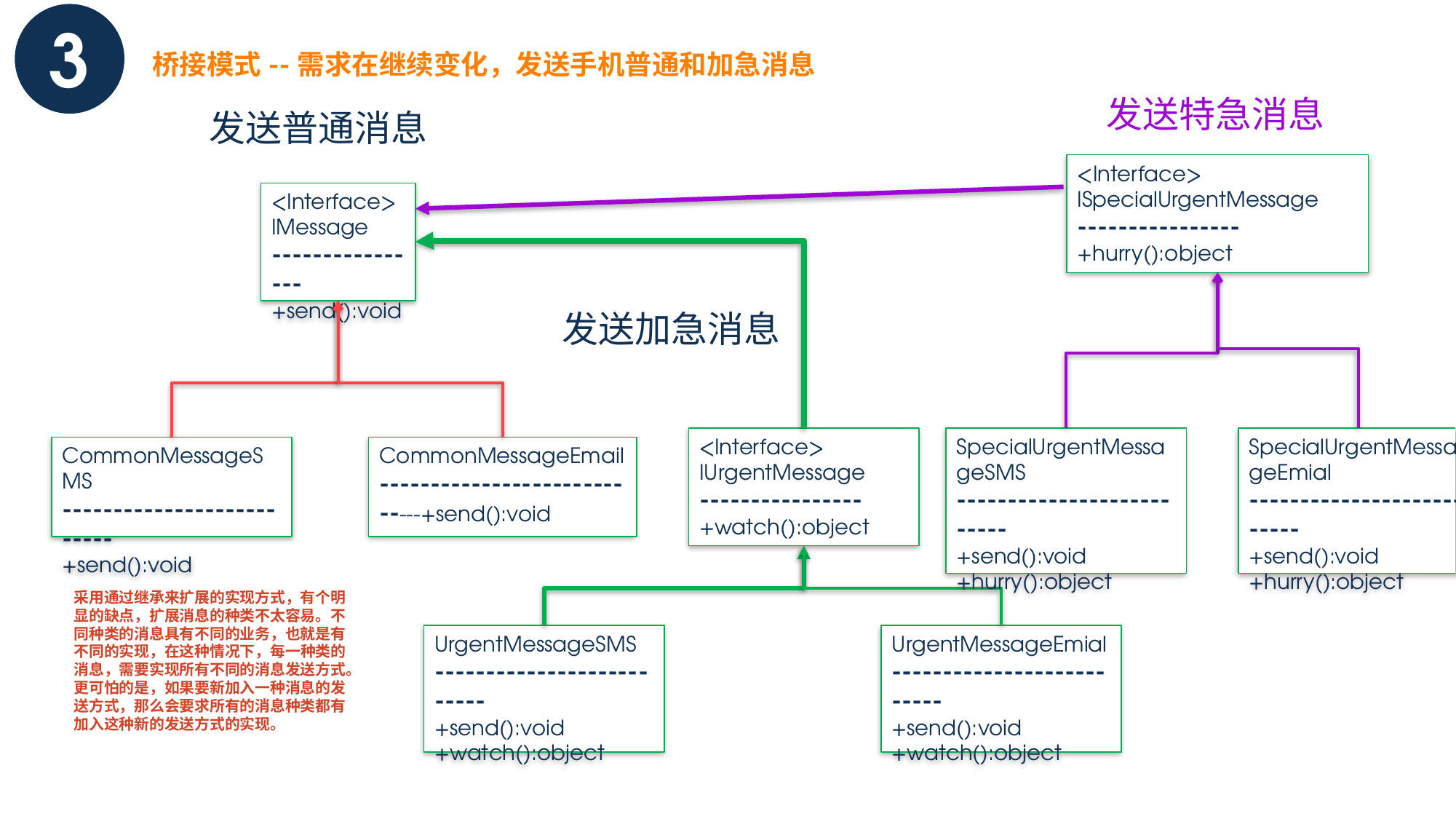

3
桥接模式--需求在继续变化，发送手机普通和加急消息
发送特急消息
发送普通消息
<Interface>
ISpecialUrgentMessage
----------------
+hurry():object
<Interface>
IMessage
----------------
+send():void
发送加急消息
<Interface>
IUrgentMessage
----------------
+watch():object
SpecialUrgentMessageSMS
--------------------------
+send():void
+hurry():object
SpecialUrgentMessageEmial
--------------------------
+send():void
+hurry():object
CommonMessageSMS
--------------------------
+send():void
CommonMessageEmail
-----------------------------+send():void
采用通过继承来扩展的实现方式，有个明显的缺点，扩展消息的种类不太容易。不同种类的消息具有不同的业务，也就是有不同的实现，在这种情况下，每一种类的消息，需要实现所有不同的消息发送方式。更可怕的是，如果要新加入一种消息的发送方式，那么会要求所有的消息种类都有加入这种新的发送方式的实现。
UrgentMessageSMS
--------------------------
+send():void
+watch():object
UrgentMessageEmial
--------------------------
+send():void
+watch():object